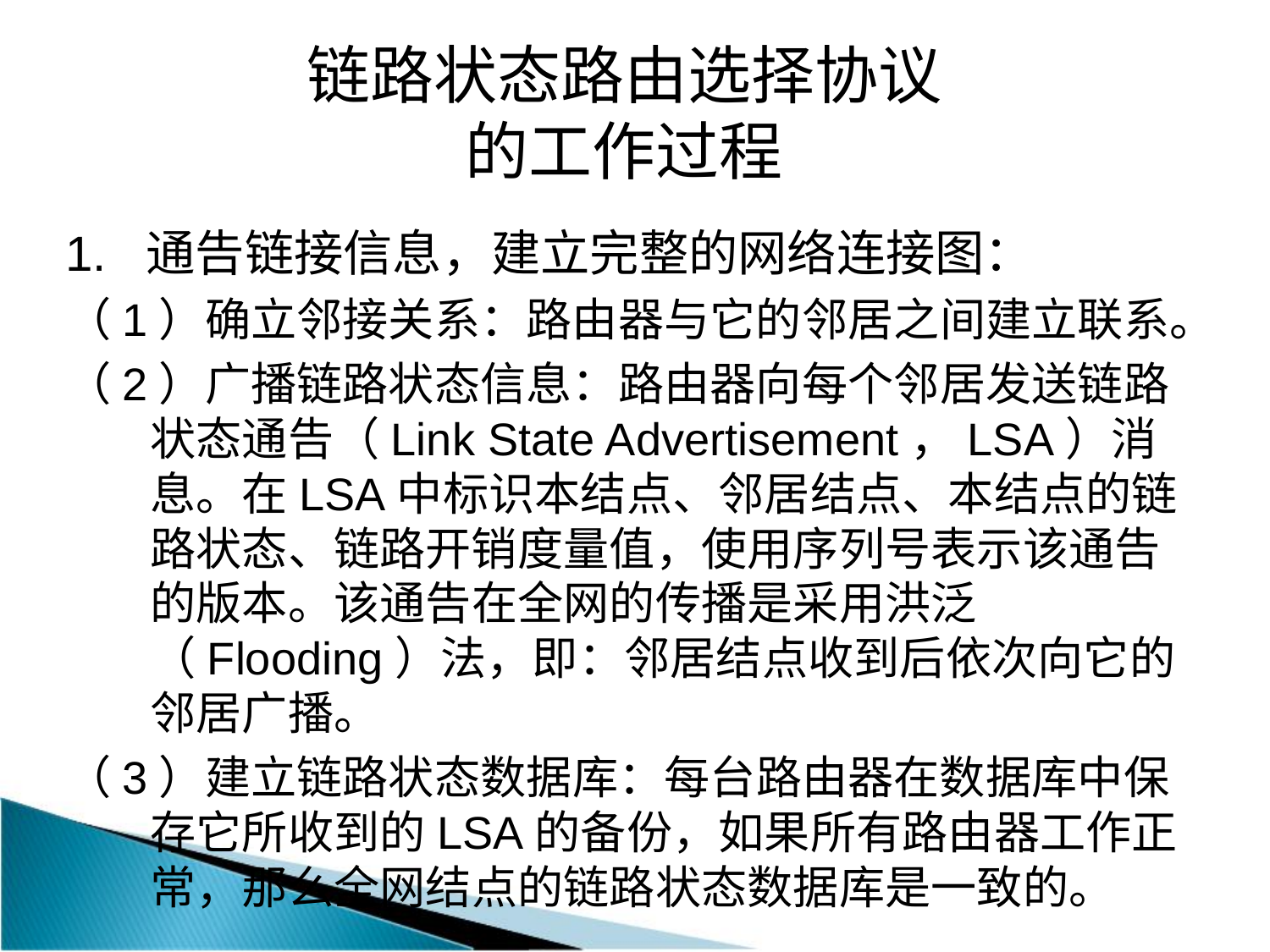

# 链路状态路由选择协议 的工作过程
1.  通告链接信息，建立完整的网络连接图：
（1）确立邻接关系：路由器与它的邻居之间建立联系。
（2）广播链路状态信息：路由器向每个邻居发送链路状态通告（Link State Advertisement，LSA）消息。在LSA中标识本结点、邻居结点、本结点的链路状态、链路开销度量值，使用序列号表示该通告的版本。该通告在全网的传播是采用洪泛（Flooding）法，即：邻居结点收到后依次向它的邻居广播。
（3）建立链路状态数据库：每台路由器在数据库中保存它所收到的LSA的备份，如果所有路由器工作正常，那么全网结点的链路状态数据库是一致的。